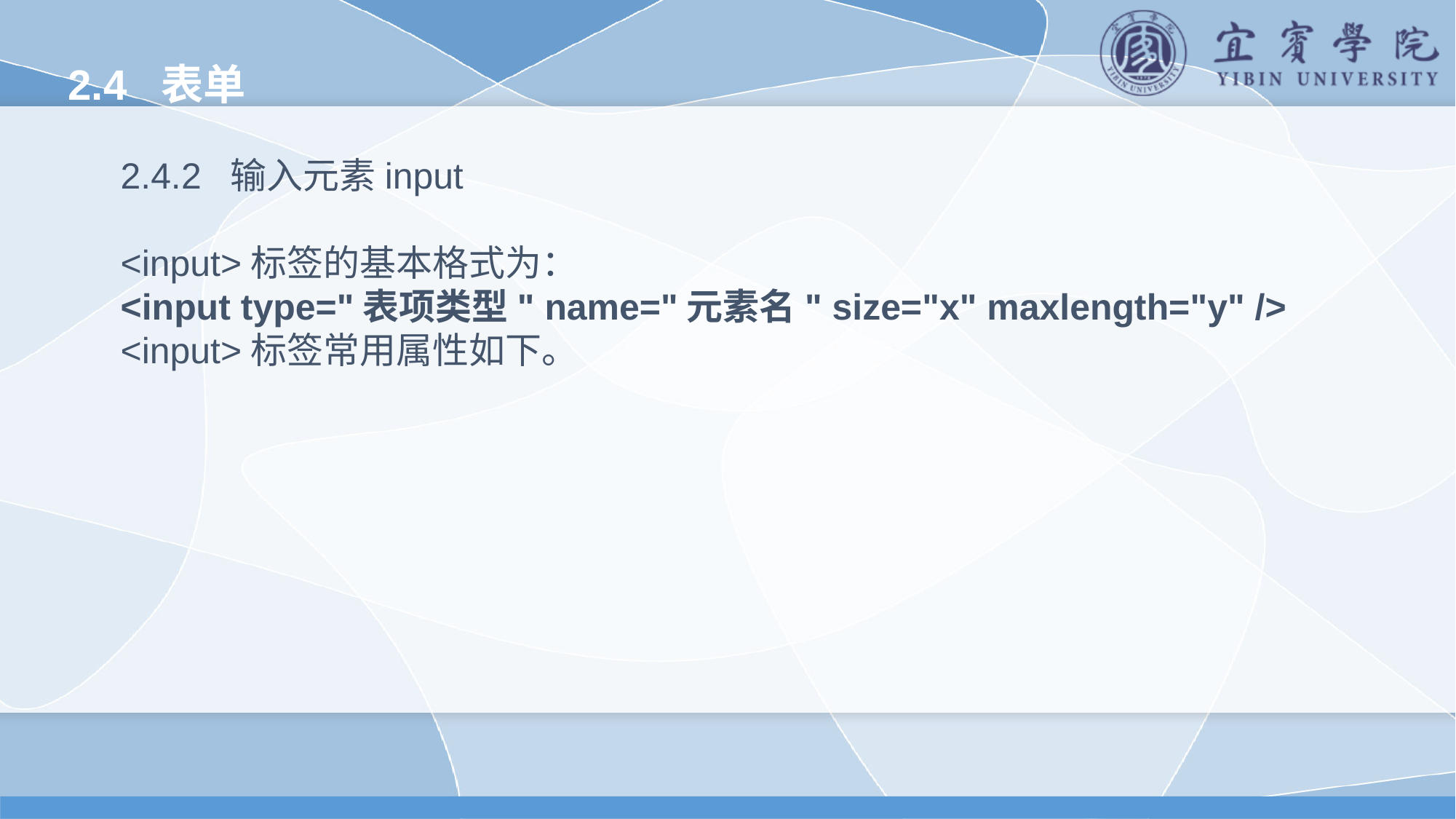

2.4  表单
2.4.2  输入元素input

<input>标签的基本格式为：
<input type="表项类型" name="元素名" size="x" maxlength="y" />
<input>标签常用属性如下。